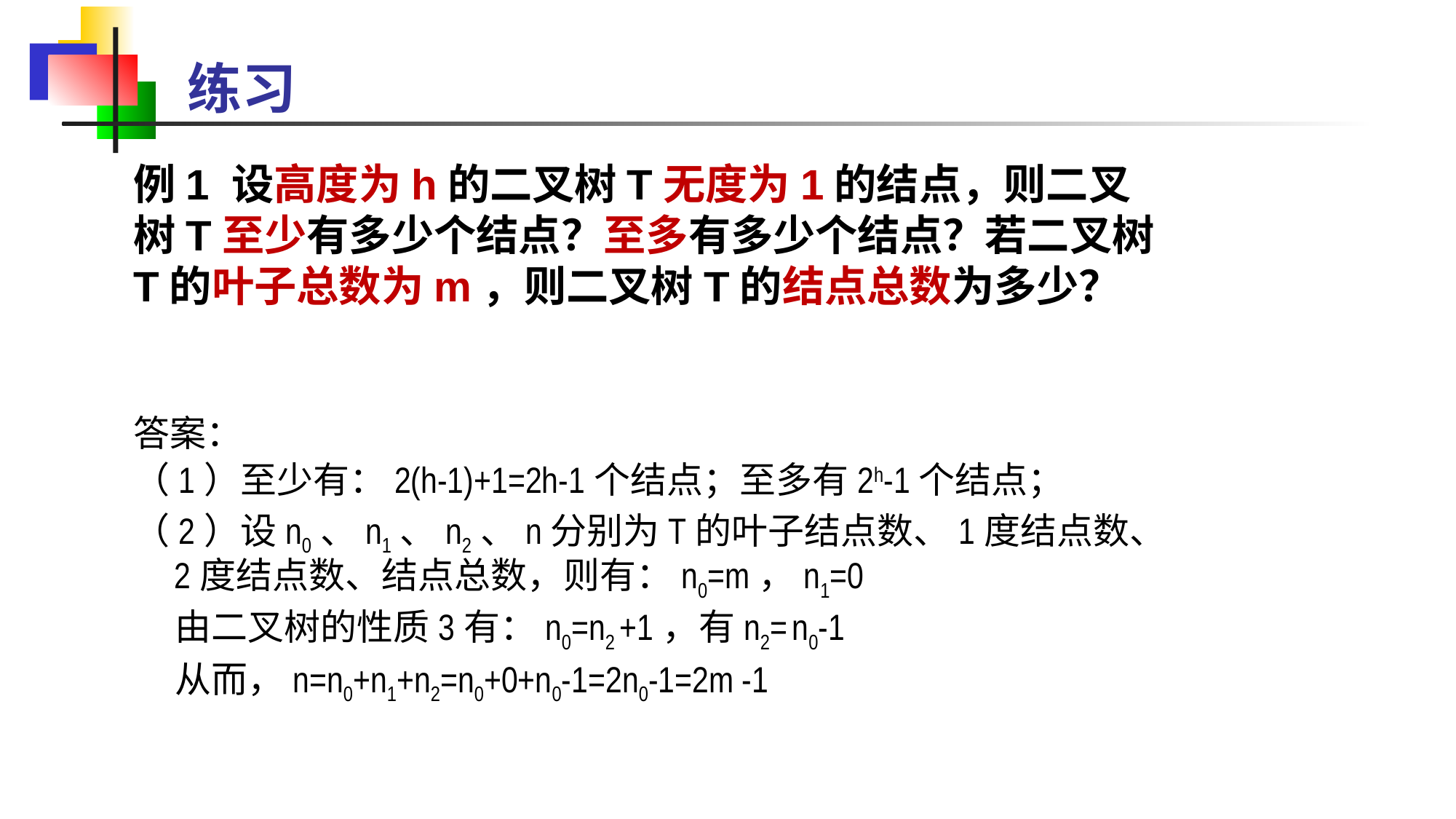

练习
# 例1 设高度为h的二叉树T无度为1的结点，则二叉树T至少有多少个结点？至多有多少个结点？若二叉树T的叶子总数为m，则二叉树T的结点总数为多少？
答案：
（1）至少有：2(h-1)+1=2h-1个结点；至多有2h-1个结点；
（2）设n0、n1、n2、n分别为T的叶子结点数、1度结点数、2度结点数、结点总数，则有：n0=m，n1=0
    由二叉树的性质3有：n0=n2 +1，有n2= n0-1
    从而，n=n0+n1+n2=n0+0+n0-1=2n0-1=2m -1